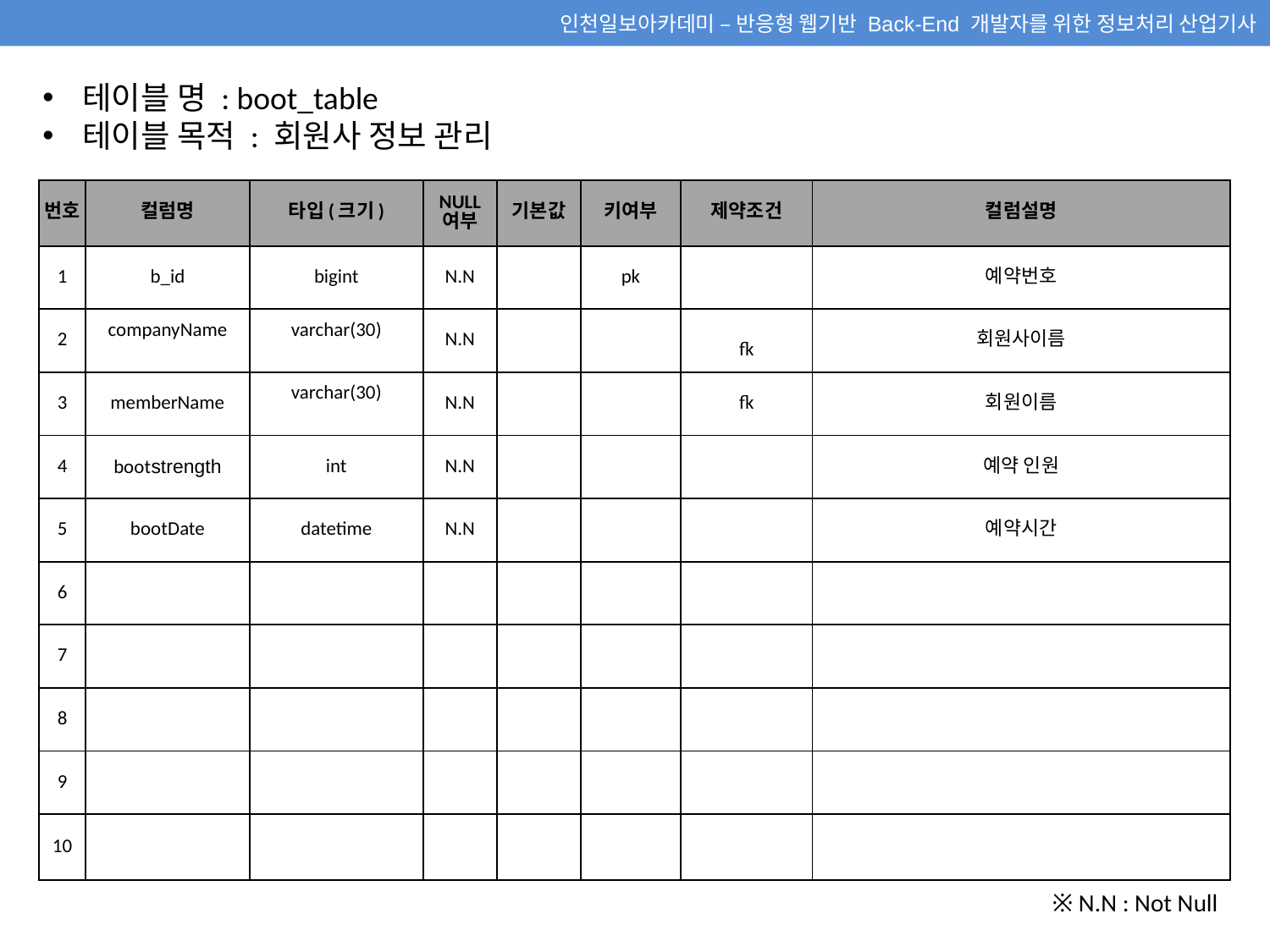

테이블 명 : boot_table
테이블 목적 : 회원사 정보 관리
| 번호 | 컬럼명 | 타입(크기) | NULL 여부 | 기본값 | 키여부 | 제약조건 | 컬럼설명 |
| --- | --- | --- | --- | --- | --- | --- | --- |
| 1 | b\_id | bigint | N.N |  | pk |  | 예약번호 |
| 2 | companyName | varchar(30) | N.N |  |  | fk | 회원사이름 |
| 3 | memberName | varchar(30) | N.N |  |  | fk | 회원이름 |
| 4 | bootstrength | int | N.N |  |  |  | 예약 인원 |
| 5 | bootDate | datetime | N.N |  |  |  | 예약시간 |
| 6 |  |  |  |  |  |  |  |
| 7 |  |  |  |  |  |  |  |
| 8 |  |  |  |  |  |  |  |
| 9 |  |  |  |  |  |  |  |
| 10 |  |  |  |  |  |  |  |
※ N.N : Not Null